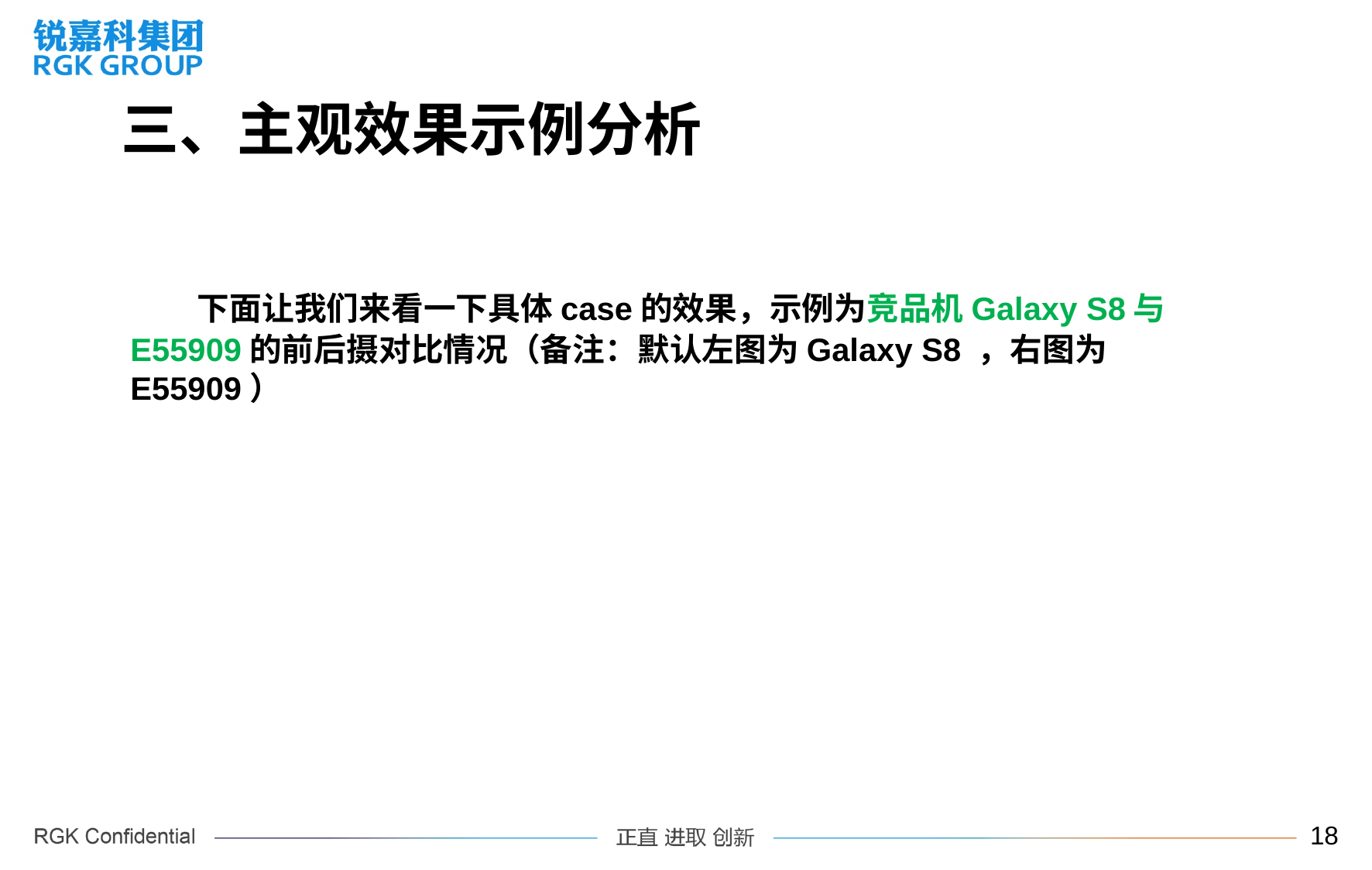

三、主观效果示例分析

     下面让我们来看一下具体case的效果，示例为竞品机Galaxy S8与E55909的前后摄对比情况（备注：默认左图为Galaxy S8 ，右图为E55909）